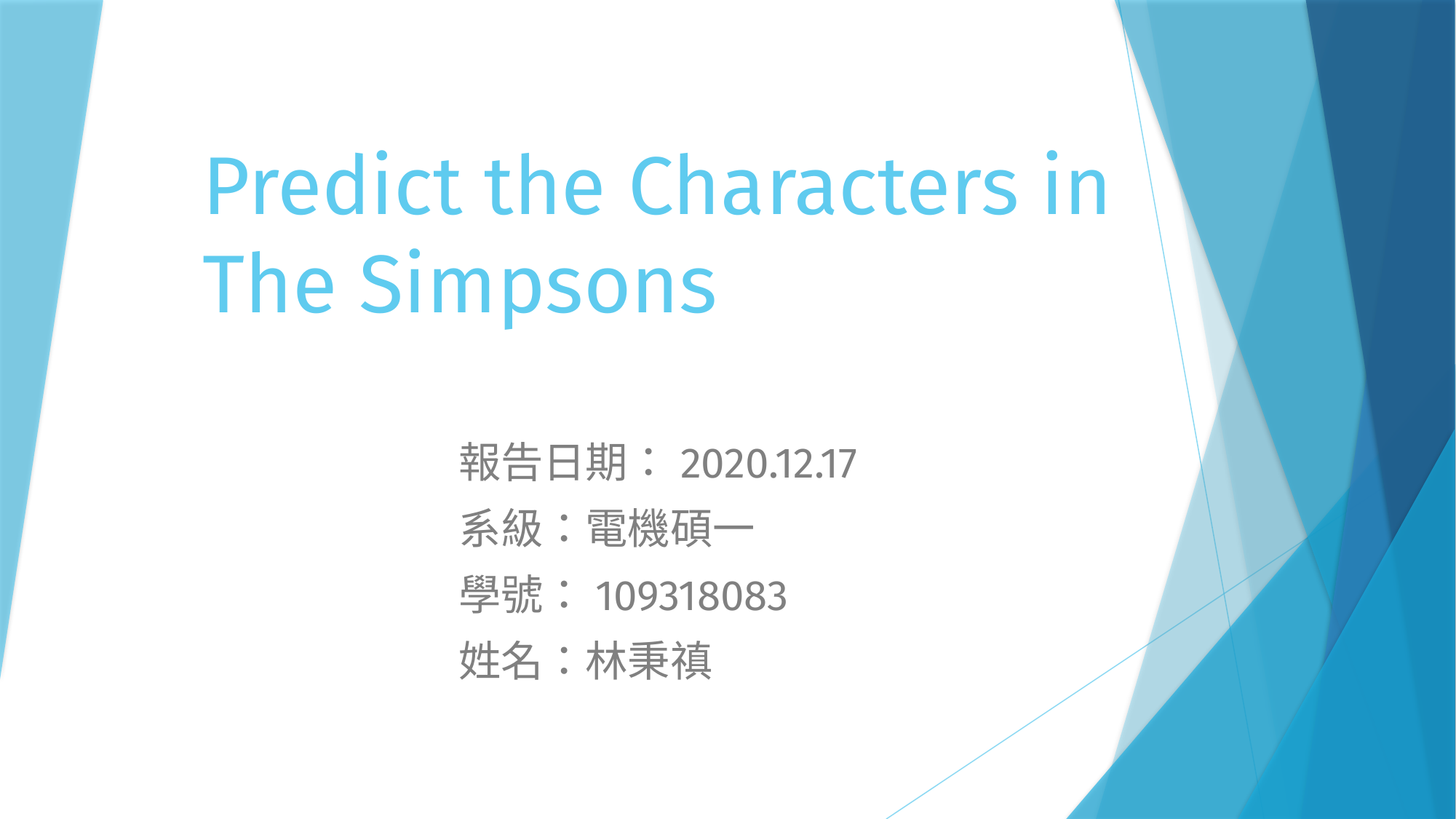

# Predict the Characters in The Simpsons
報告日期：2020.12.17
系級：電機碩一
學號：109318083
姓名：林秉禛